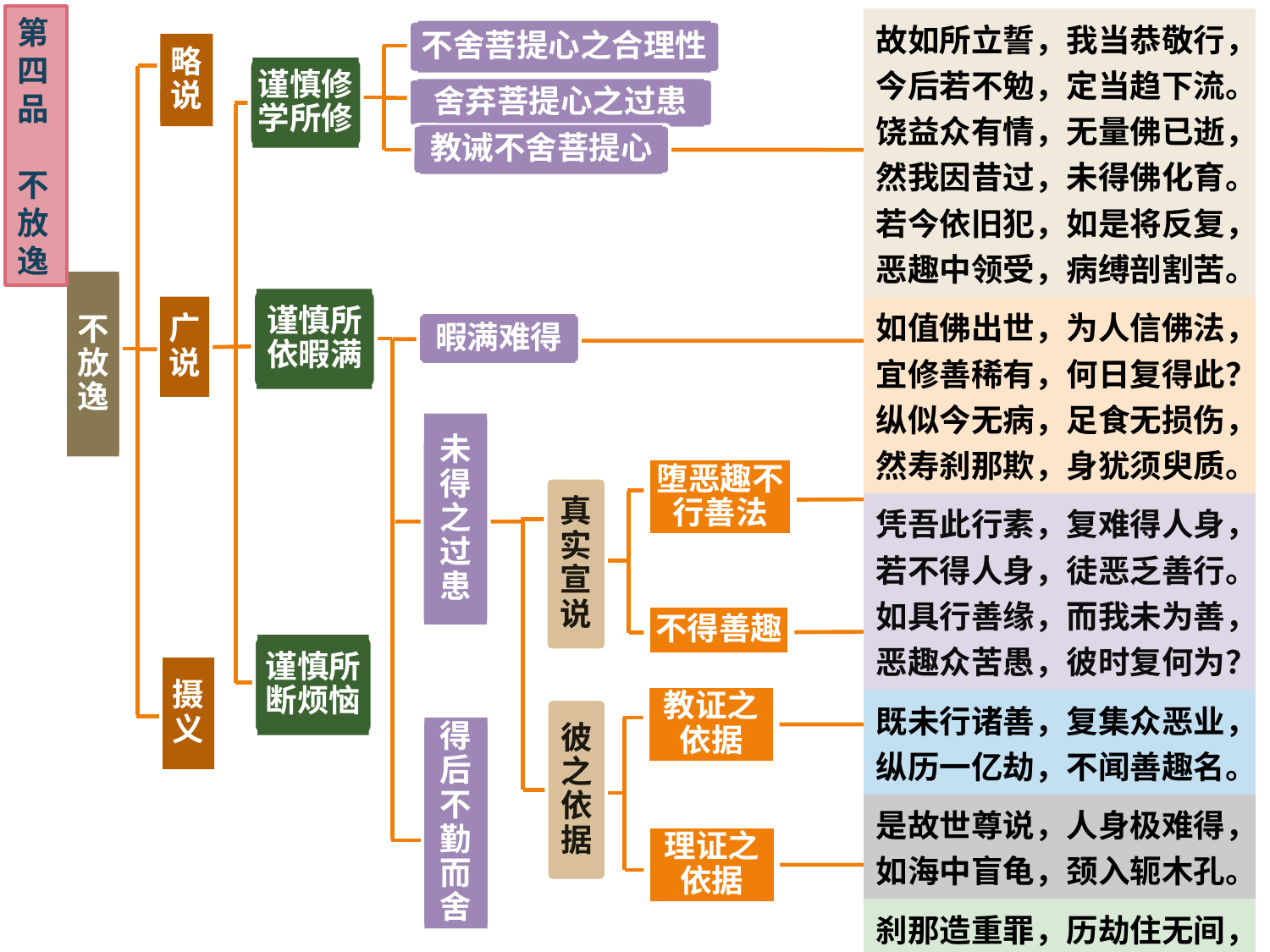

第四品
  不放逸
| 故如所立誓，我当恭敬行，今后若不勉，定当趋下流。饶益众有情，无量佛已逝，然我因昔过，未得佛化育。若今依旧犯，如是将反复，恶趣中领受，病缚剖割苦。 |
| --- |
| 如值佛出世，为人信佛法，宜修善稀有，何日复得此？纵似今无病，足食无损伤，然寿刹那欺，身犹须臾质。 |
| 凭吾此行素，复难得人身，若不得人身，徒恶乏善行。如具行善缘，而我未为善，恶趣众苦愚，彼时复何为？ |
| 既未行诸善，复集众恶业，纵历一亿劫，不闻善趣名。 |
| 是故世尊说，人身极难得，如海中盲龟，颈入轭木孔。 |
| 刹那造重罪，历劫住无间，何况无始罪，积重失善趣。然仅受彼报，苦犹不得脱，因受恶报时，复生余多罪。 |

不舍菩提心之合理性

略说

谨慎修学所修

舍弃菩提心之过患

教诫不舍菩提心

不放逸

谨慎所依暇满

广说

暇满难得

未得之过患

堕恶趣不行善法

真实宣说

不得善趣

谨慎所断烦恼

摄义

教证之依据

彼之依据

得后不勤而舍

理证之依据

2